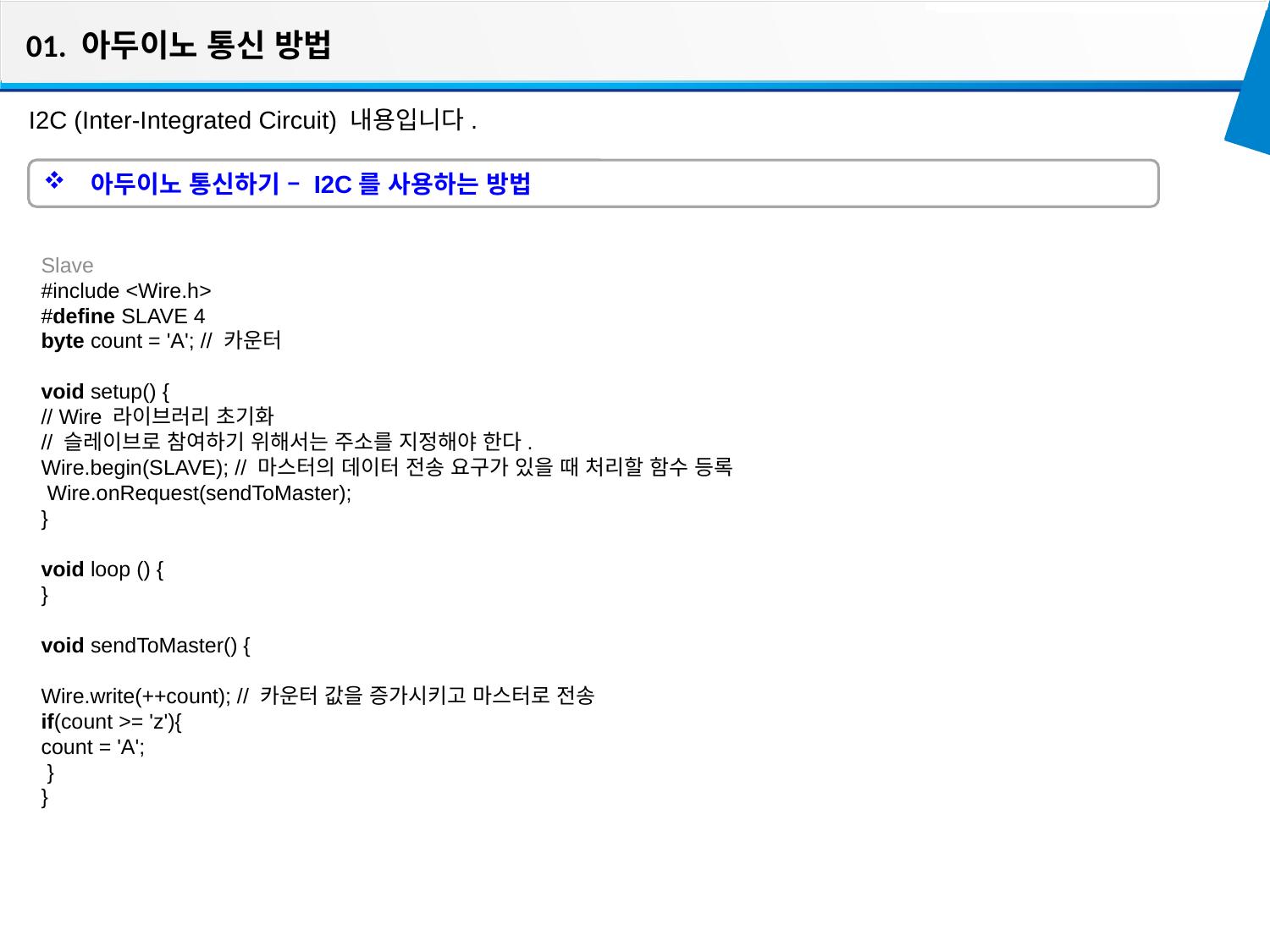

01. 아두이노 통신 방법

I2C (Inter-Integrated Circuit) 내용입니다.
아두이노 통신하기 – I2C를 사용하는 방법
Slave
#include <Wire.h>
#define SLAVE 4
byte count = 'A'; // 카운터

void setup() {
// Wire 라이브러리 초기화
// 슬레이브로 참여하기 위해서는 주소를 지정해야 한다.
Wire.begin(SLAVE); // 마스터의 데이터 전송 요구가 있을 때 처리할 함수 등록
 Wire.onRequest(sendToMaster);
}

void loop () {
}

void sendToMaster() {

Wire.write(++count); // 카운터 값을 증가시키고 마스터로 전송
if(count >= 'z'){
count = 'A';
 }
}